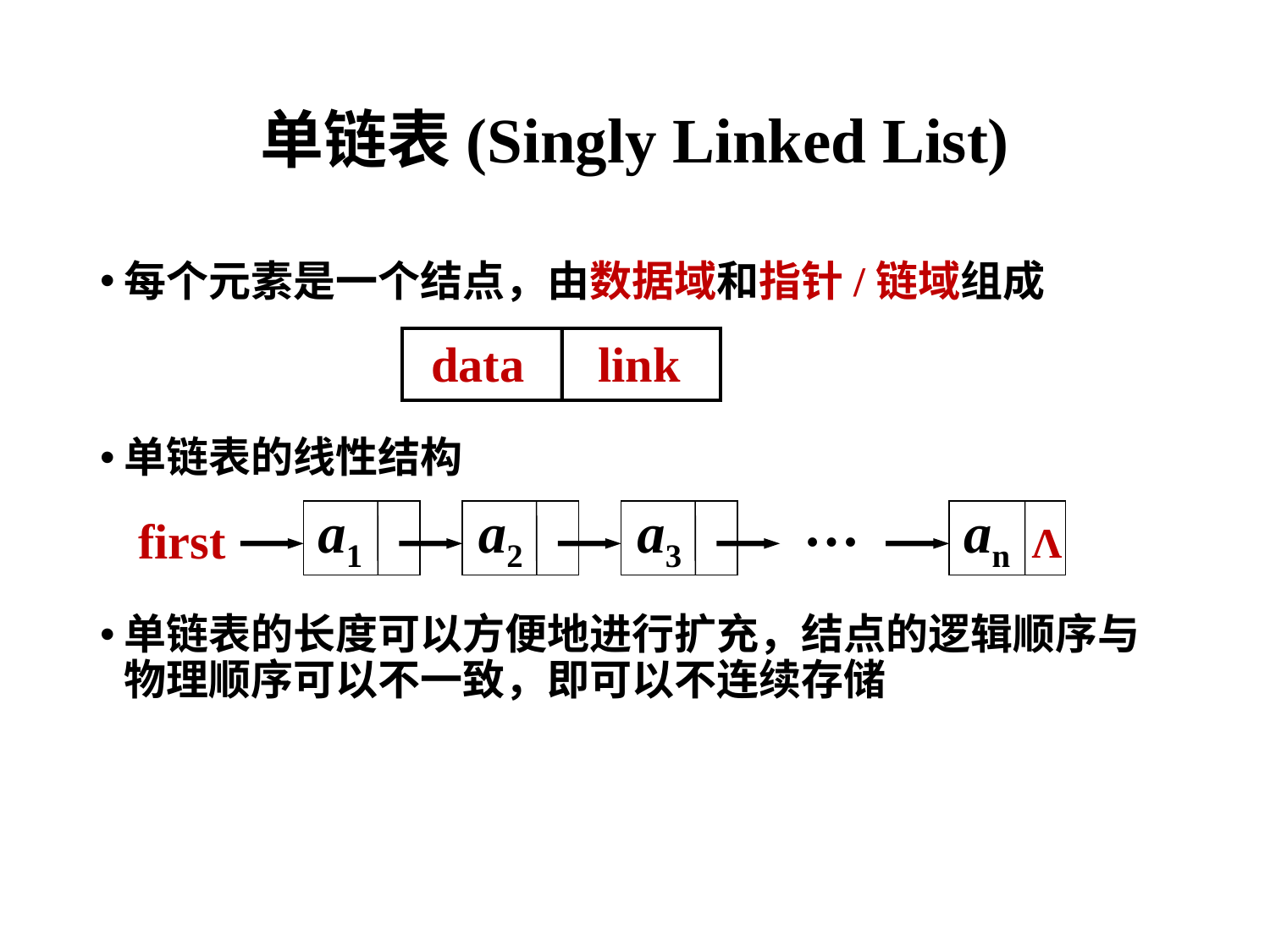

# 单链表(Singly Linked List)
每个元素是一个结点，由数据域和指针/链域组成

单链表的线性结构

单链表的长度可以方便地进行扩充，结点的逻辑顺序与物理顺序可以不一致，即可以不连续存储
 data      link

…
a1
a2
a3
an

first
Λ